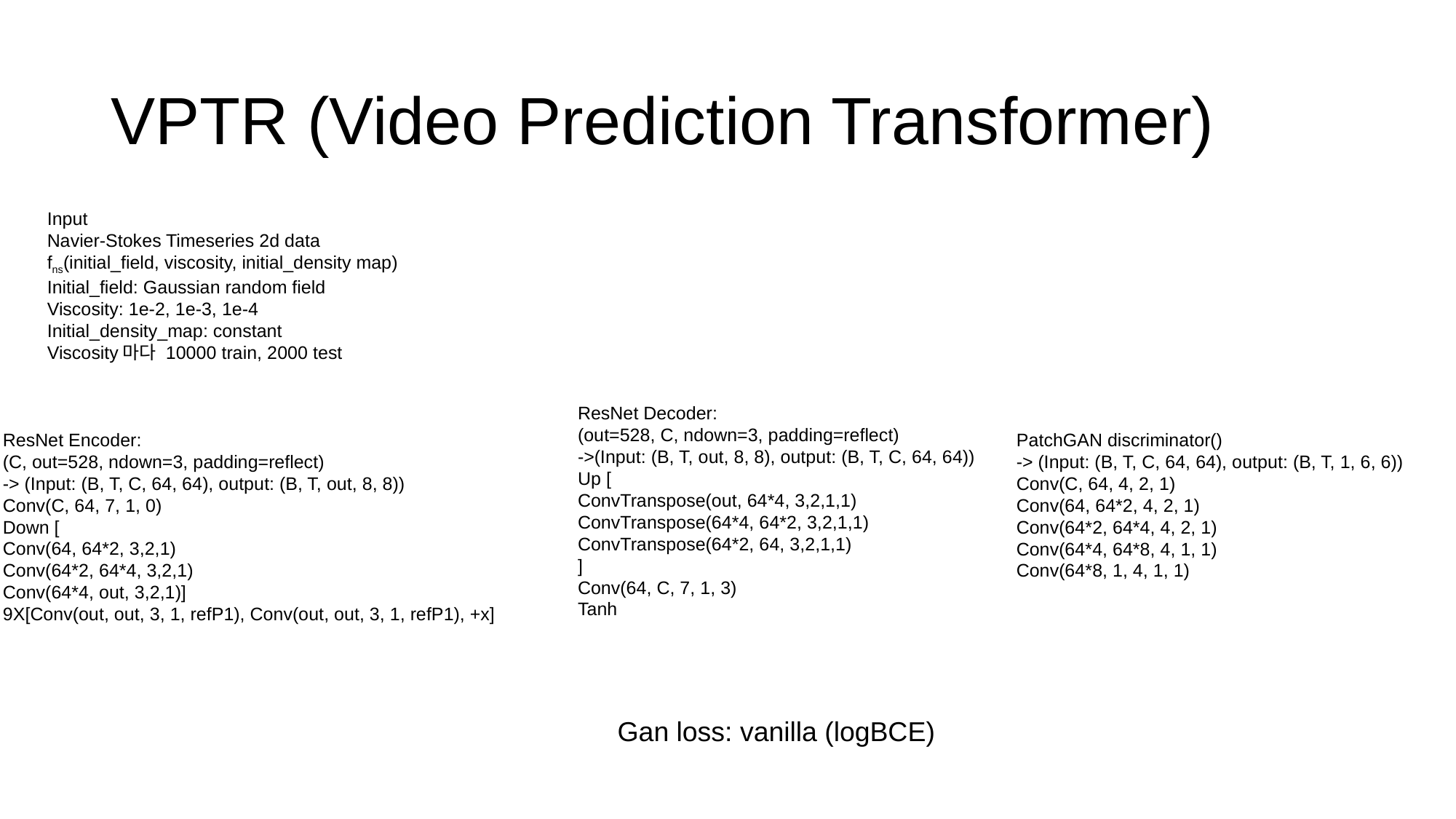

# VPTR (Video Prediction Transformer)
Input
Navier-Stokes Timeseries 2d data
fns(initial_field, viscosity, initial_density map)
Initial_field: Gaussian random field
Viscosity: 1e-2, 1e-3, 1e-4
Initial_density_map: constant
Viscosity마다 10000 train, 2000 test

ResNet Decoder:
(out=528, C, ndown=3, padding=reflect)
->(Input: (B, T, out, 8, 8), output: (B, T, C, 64, 64))
Up [
ConvTranspose(out, 64*4, 3,2,1,1)
ConvTranspose(64*4, 64*2, 3,2,1,1)
ConvTranspose(64*2, 64, 3,2,1,1)
]
Conv(64, C, 7, 1, 3)
Tanh
ResNet Encoder:
(C, out=528, ndown=3, padding=reflect)
-> (Input: (B, T, C, 64, 64), output: (B, T, out, 8, 8))
Conv(C, 64, 7, 1, 0)
Down [
Conv(64, 64*2, 3,2,1)
Conv(64*2, 64*4, 3,2,1)
Conv(64*4, out, 3,2,1)]
9X[Conv(out, out, 3, 1, refP1), Conv(out, out, 3, 1, refP1), +x]

PatchGAN discriminator()
-> (Input: (B, T, C, 64, 64), output: (B, T, 1, 6, 6))
Conv(C, 64, 4, 2, 1)
Conv(64, 64*2, 4, 2, 1)
Conv(64*2, 64*4, 4, 2, 1)
Conv(64*4, 64*8, 4, 1, 1)
Conv(64*8, 1, 4, 1, 1)
Gan loss: vanilla (logBCE)